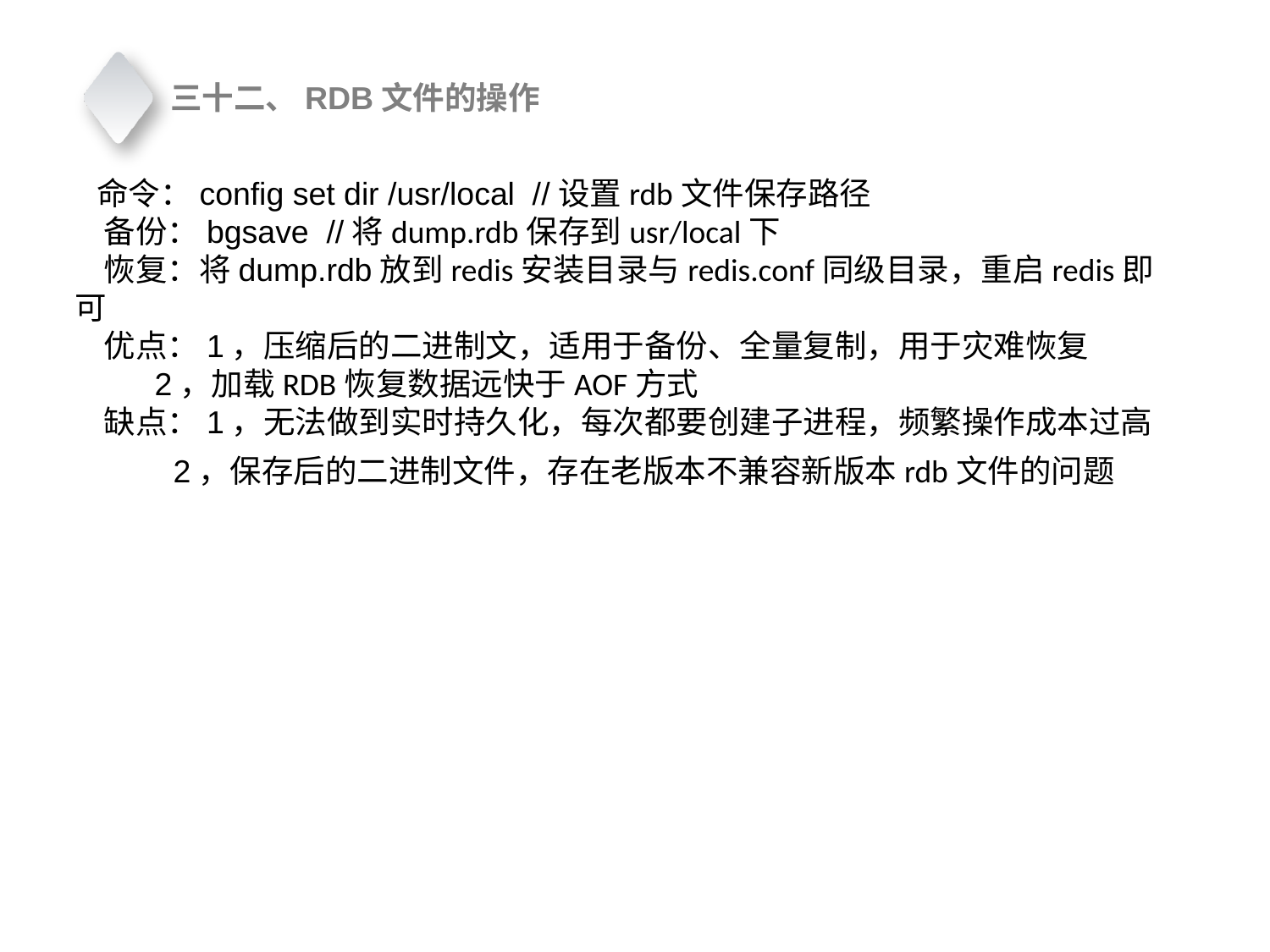

三十二、RDB文件的操作
  命令：config set dir /usr/local  //设置rdb文件保存路径   备份：bgsave  //将dump.rdb保存到usr/local下   恢复：将dump.rdb放到redis安装目录与redis.conf同级目录，重启redis即可   优点：1，压缩后的二进制文，适用于备份、全量复制，用于灾难恢复         2，加载RDB恢复数据远快于AOF方式   缺点：1，无法做到实时持久化，每次都要创建子进程，频繁操作成本过高         2，保存后的二进制文件，存在老版本不兼容新版本rdb文件的问题